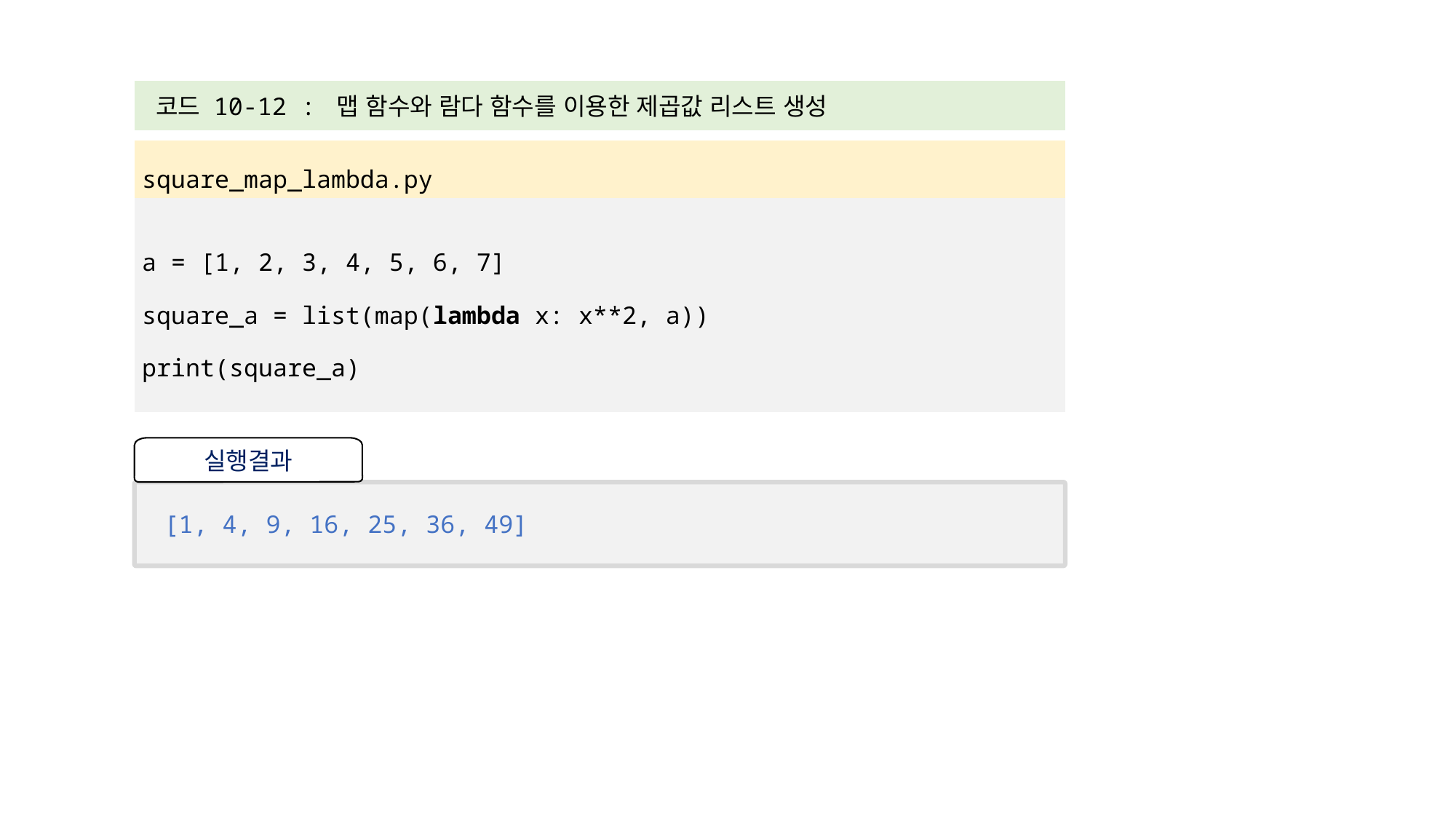

| 코드 10-12 : 맵 함수와 람다 함수를 이용한 제곱값 리스트 생성 |
| --- |
|  |
| square\_map\_lambda.py |
| a = [1, 2, 3, 4, 5, 6, 7] square\_a = list(map(lambda x: x\*\*2, a)) print(square\_a) |
실행결과

[1, 4, 9, 16, 25, 36, 49]